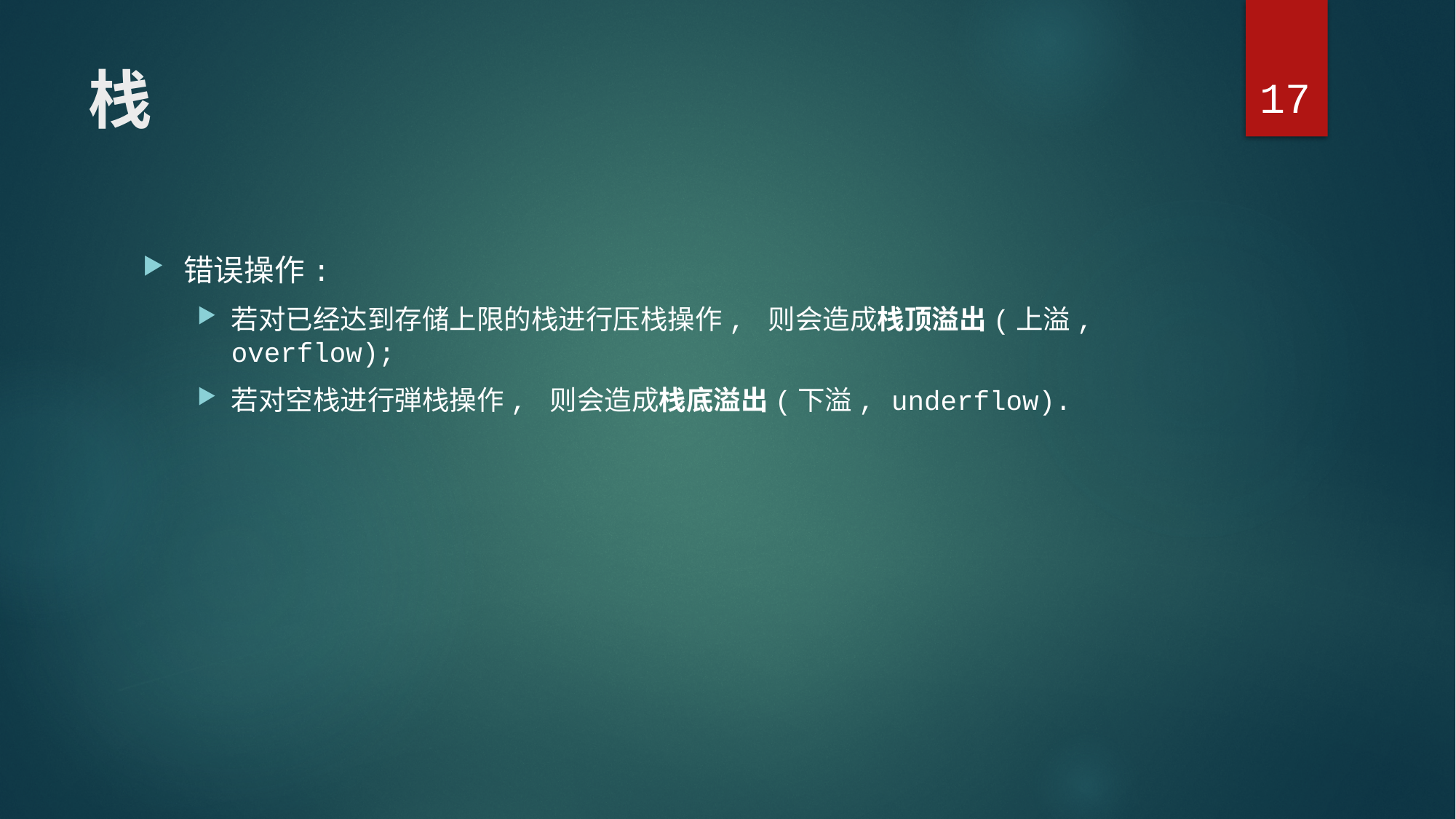

17
# 栈
错误操作:
若对已经达到存储上限的栈进行压栈操作, 则会造成栈顶溢出(上溢, overflow);
若对空栈进行弾栈操作, 则会造成栈底溢出(下溢, underflow).